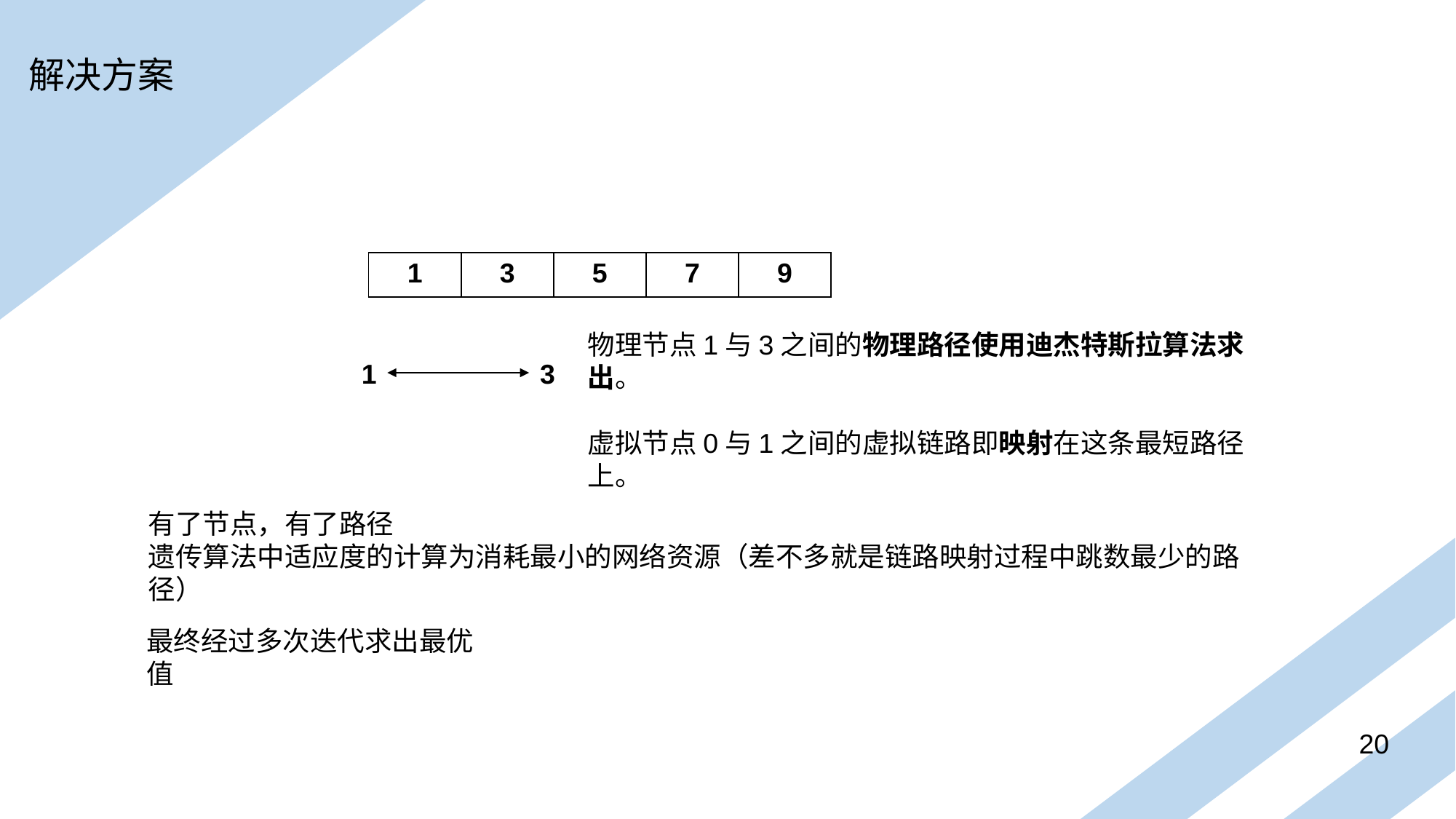

解决方案
| 1 | 3 | 5 | 7 | 9 |
| --- | --- | --- | --- | --- |
物理节点1与3之间的物理路径使用迪杰特斯拉算法求出。

虚拟节点0与1之间的虚拟链路即映射在这条最短路径上。
1
3
有了节点，有了路径
遗传算法中适应度的计算为消耗最小的网络资源（差不多就是链路映射过程中跳数最少的路径）
最终经过多次迭代求出最优值

20